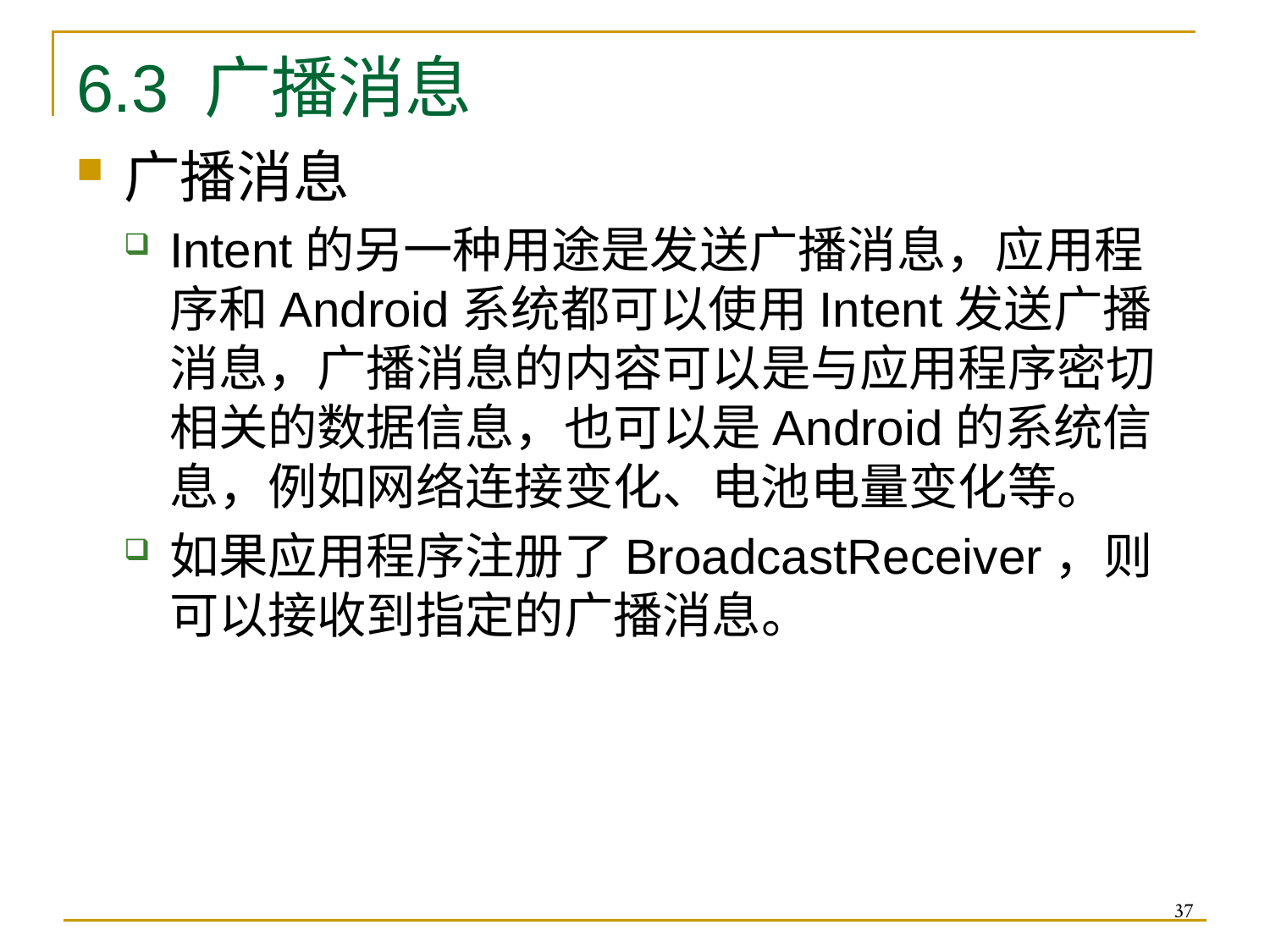

# 6.3 广播消息
广播消息
Intent的另一种用途是发送广播消息，应用程序和Android系统都可以使用Intent发送广播消息，广播消息的内容可以是与应用程序密切相关的数据信息，也可以是Android的系统信息，例如网络连接变化、电池电量变化等。
如果应用程序注册了BroadcastReceiver，则可以接收到指定的广播消息。
37